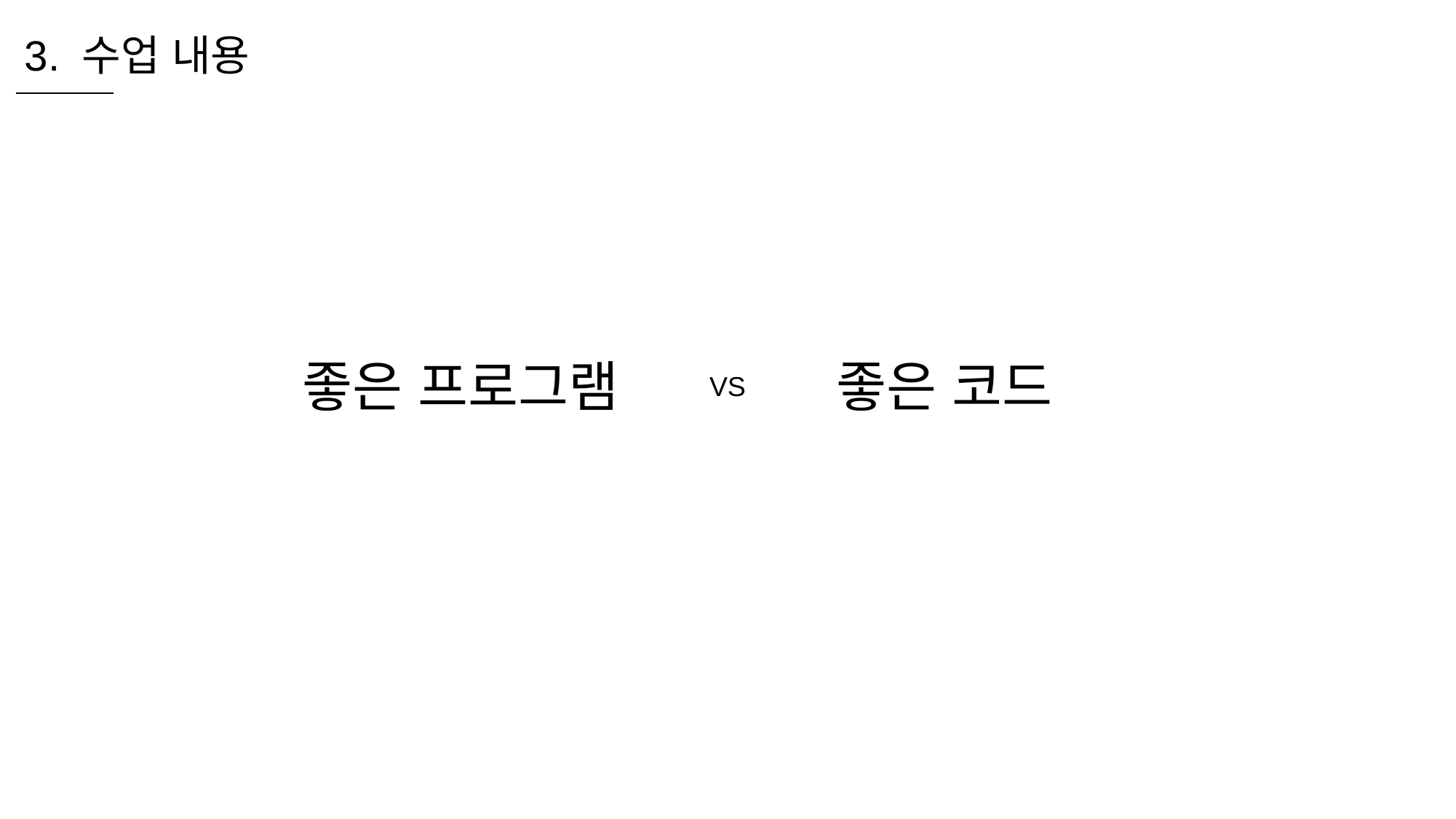

3. 수업 내용
좋은 프로그램
좋은 코드
VS